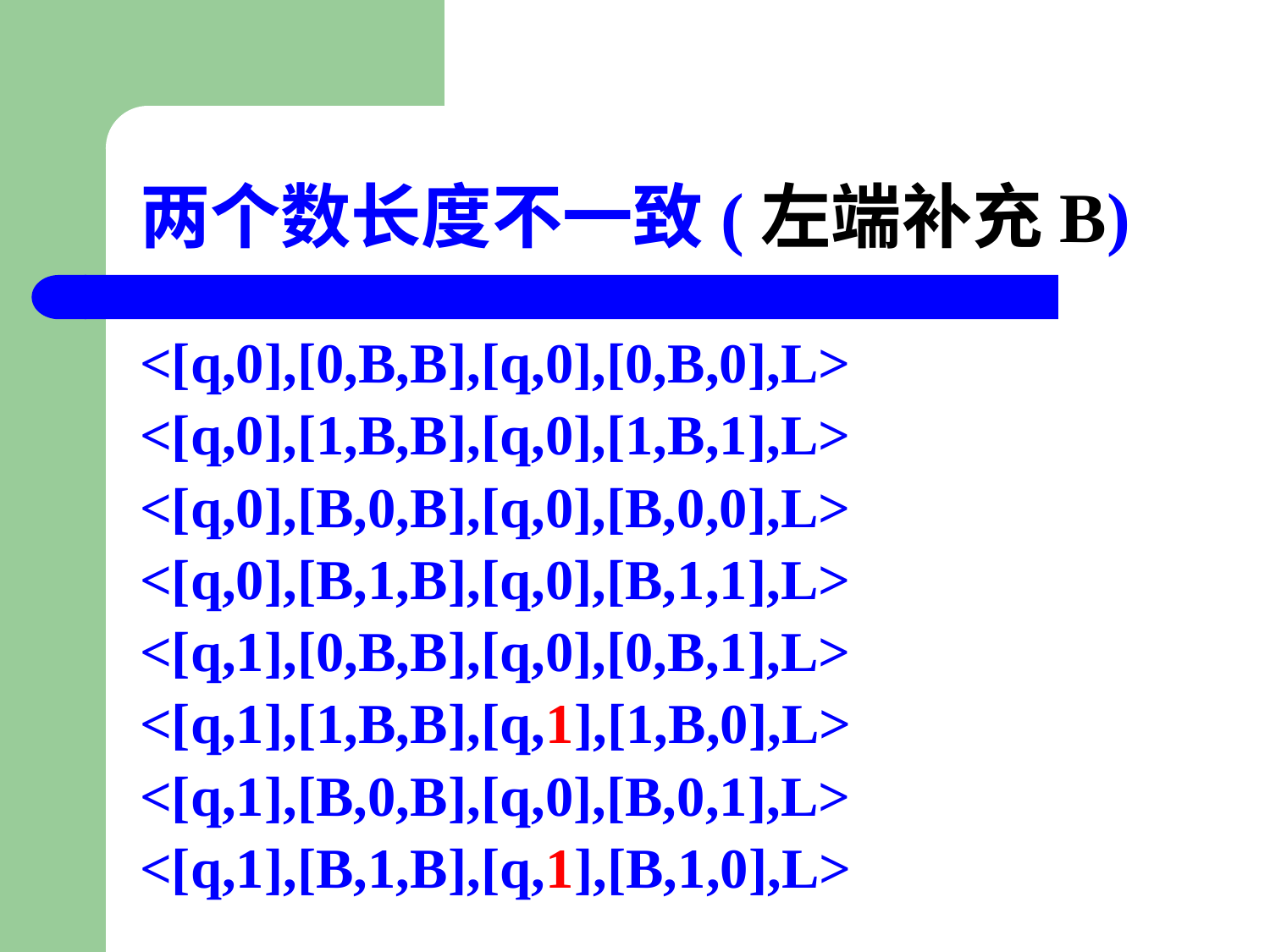

# 两个数长度不一致(左端补充B)
<[q,0],[0,B,B],[q,0],[0,B,0],L>
<[q,0],[1,B,B],[q,0],[1,B,1],L>
<[q,0],[B,0,B],[q,0],[B,0,0],L>
<[q,0],[B,1,B],[q,0],[B,1,1],L>
<[q,1],[0,B,B],[q,0],[0,B,1],L>
<[q,1],[1,B,B],[q,1],[1,B,0],L>
<[q,1],[B,0,B],[q,0],[B,0,1],L>
<[q,1],[B,1,B],[q,1],[B,1,0],L>